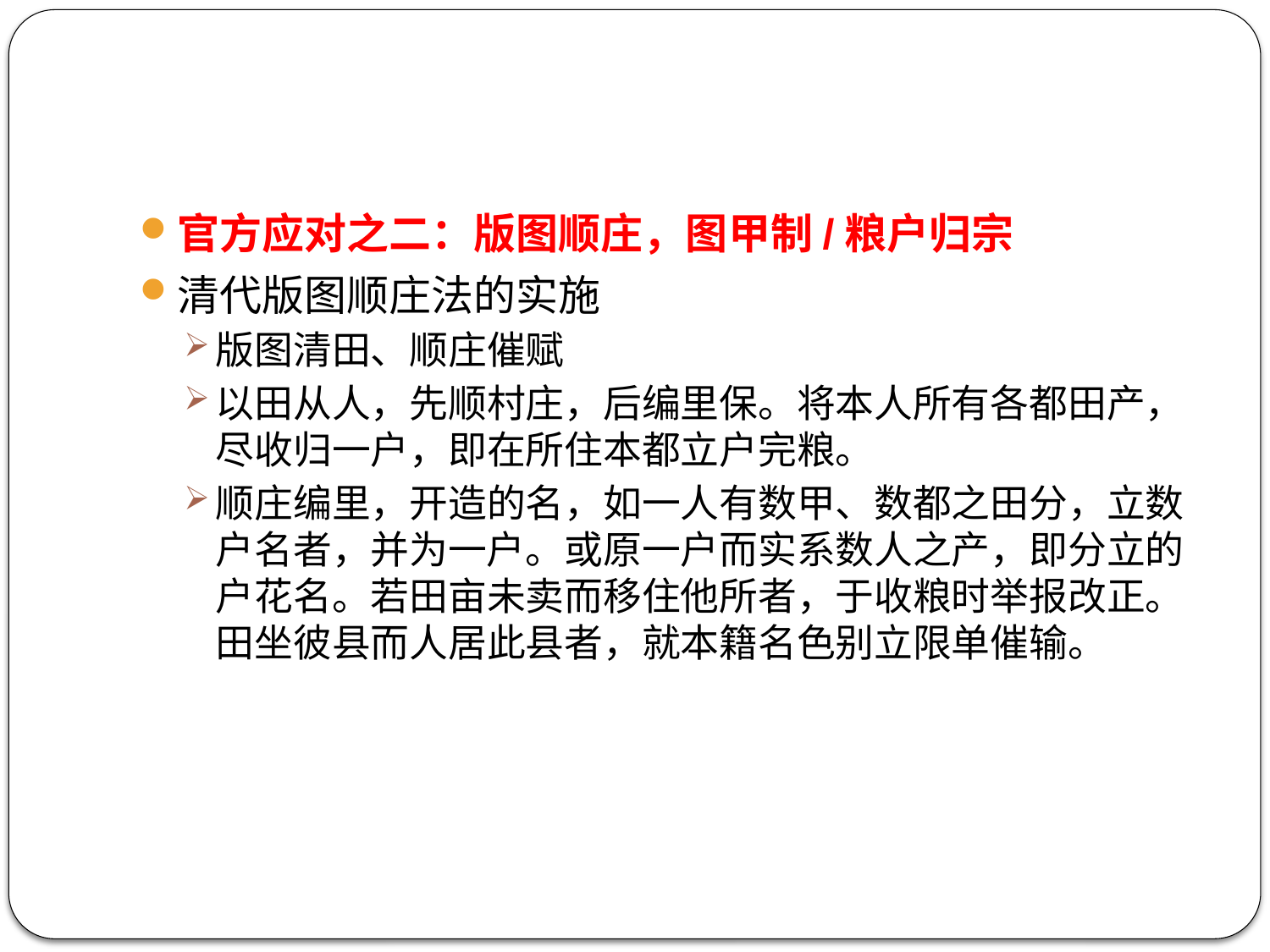

#
官方应对之二：版图顺庄，图甲制/粮户归宗
清代版图顺庄法的实施
版图清田、顺庄催赋
以田从人，先顺村庄，后编里保。将本人所有各都田产，尽收归一户，即在所住本都立户完粮。
顺庄编里，开造的名，如一人有数甲、数都之田分，立数户名者，并为一户。或原一户而实系数人之产，即分立的户花名。若田亩未卖而移住他所者，于收粮时举报改正。田坐彼县而人居此县者，就本籍名色别立限单催输。